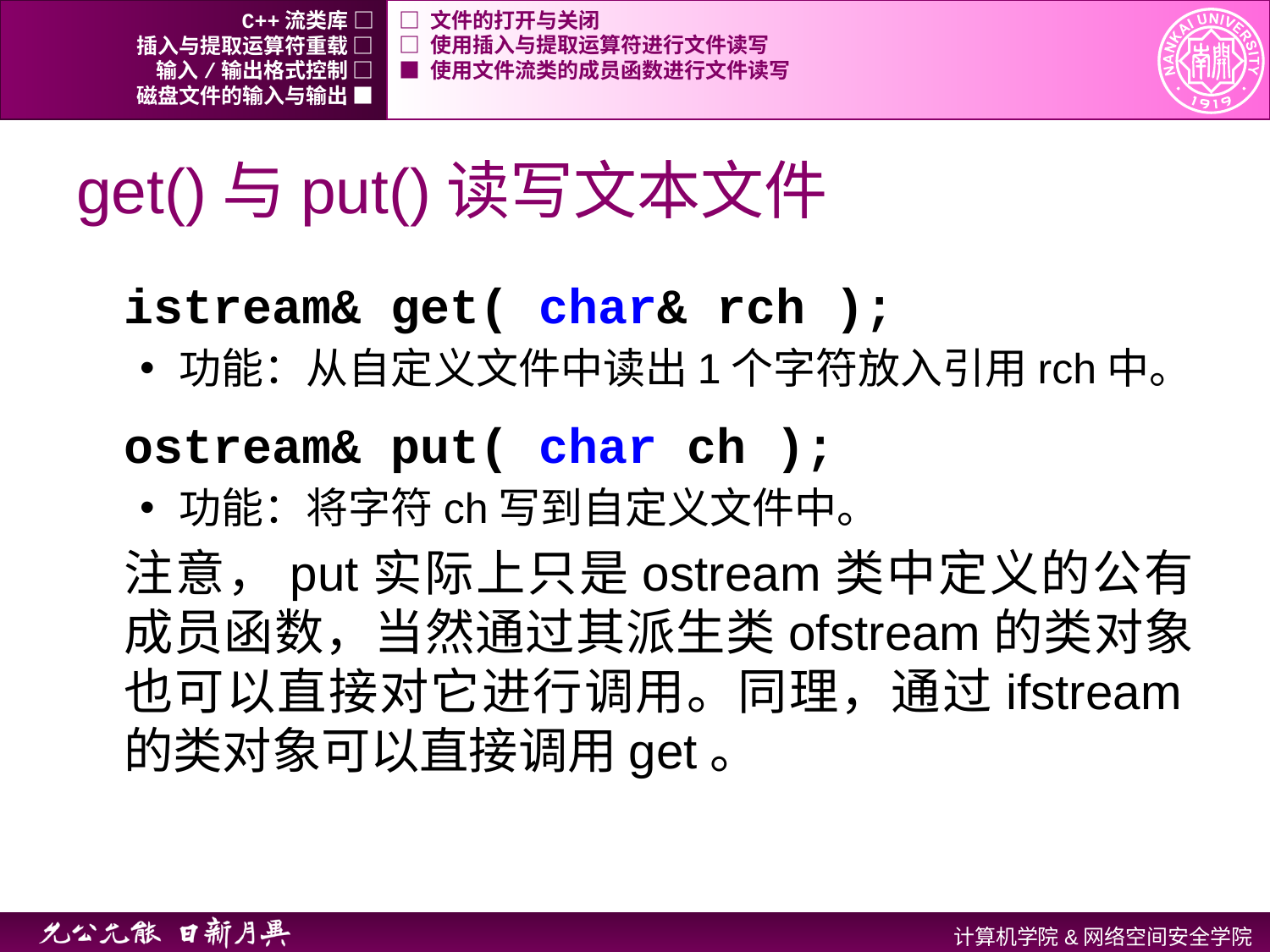

C++流类库 □
□ 文件的打开与关闭
插入与提取运算符重载 □
□ 使用插入与提取运算符进行文件读写
输入/输出格式控制 □
■ 使用文件流类的成员函数进行文件读写
磁盘文件的输入与输出 ■
# get()与put()读写文本文件
istream& get( char& rch );
功能：从自定义文件中读出1个字符放入引用rch中。
ostream& put( char ch );
功能：将字符ch写到自定义文件中。
注意，put实际上只是ostream类中定义的公有成员函数，当然通过其派生类ofstream的类对象也可以直接对它进行调用。同理，通过ifstream的类对象可以直接调用get。